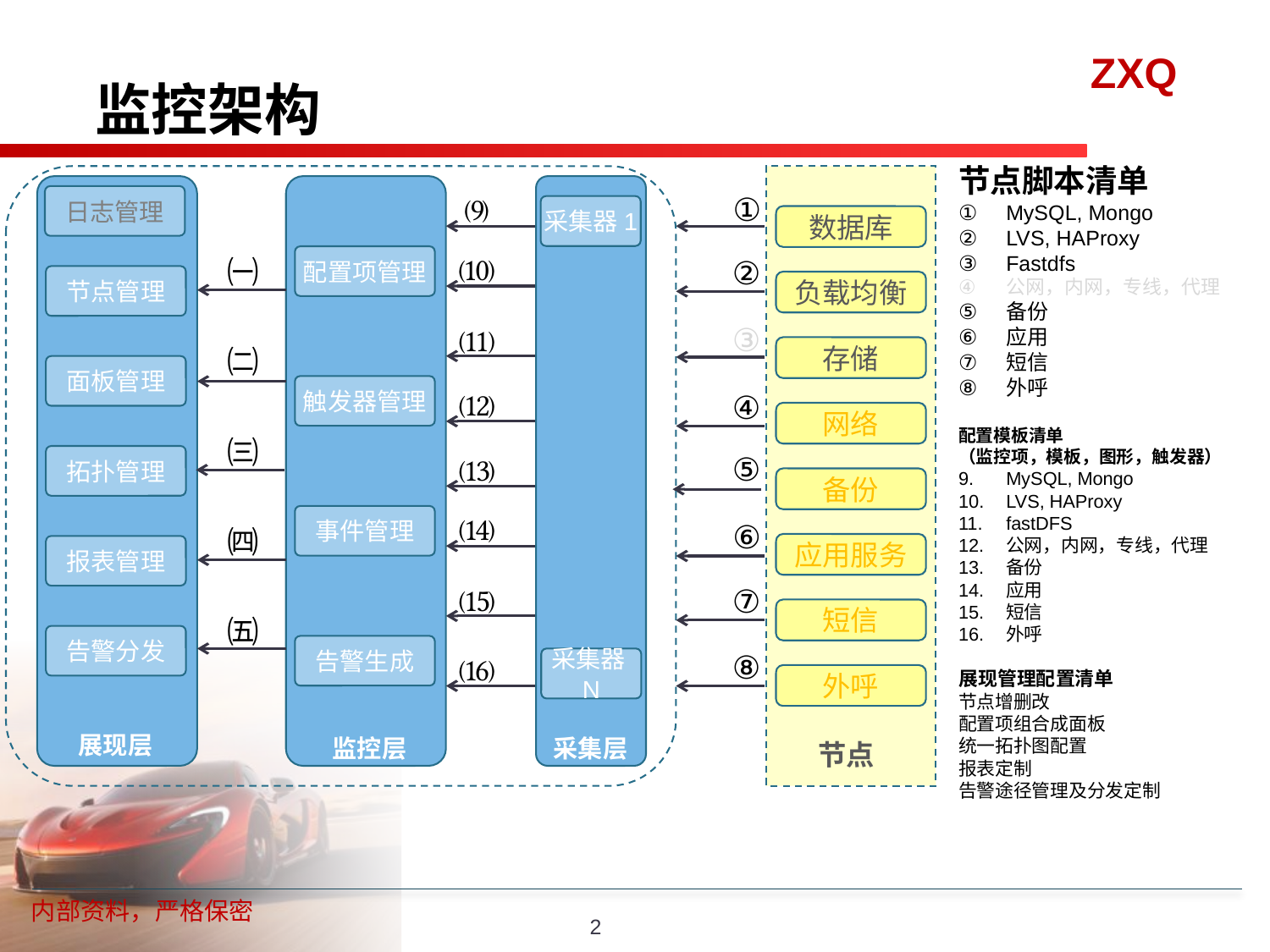

# 监控架构
节点脚本清单
MySQL, Mongo
LVS, HAProxy
Fastdfs
公网，内网，专线，代理
备份
应用
短信
外呼

配置模板清单
（监控项，模板，图形，触发器）
MySQL, Mongo
LVS, HAProxy
fastDFS
公网，内网，专线，代理
备份
应用
短信
外呼

展现管理配置清单
节点增删改
配置项组合成面板
统一拓扑图配置
报表定制
告警途径管理及分发定制

⑼
①
日志管理
采集器1
数据库
负载均衡
存储
网络
备份
应用服务
短信
外呼
⑽
㈠
配置项管理
②
节点管理

③
⑾
㈡
面板管理
触发器管理
⑿
④
㈢
⒀
⑤
拓扑管理
⒁
事件管理
⑥
㈣
报表管理
⒂
⑦
㈤
告警分发
告警生成
⑧
⒃
采集器N
展现层
监控层
采集层
节点
2